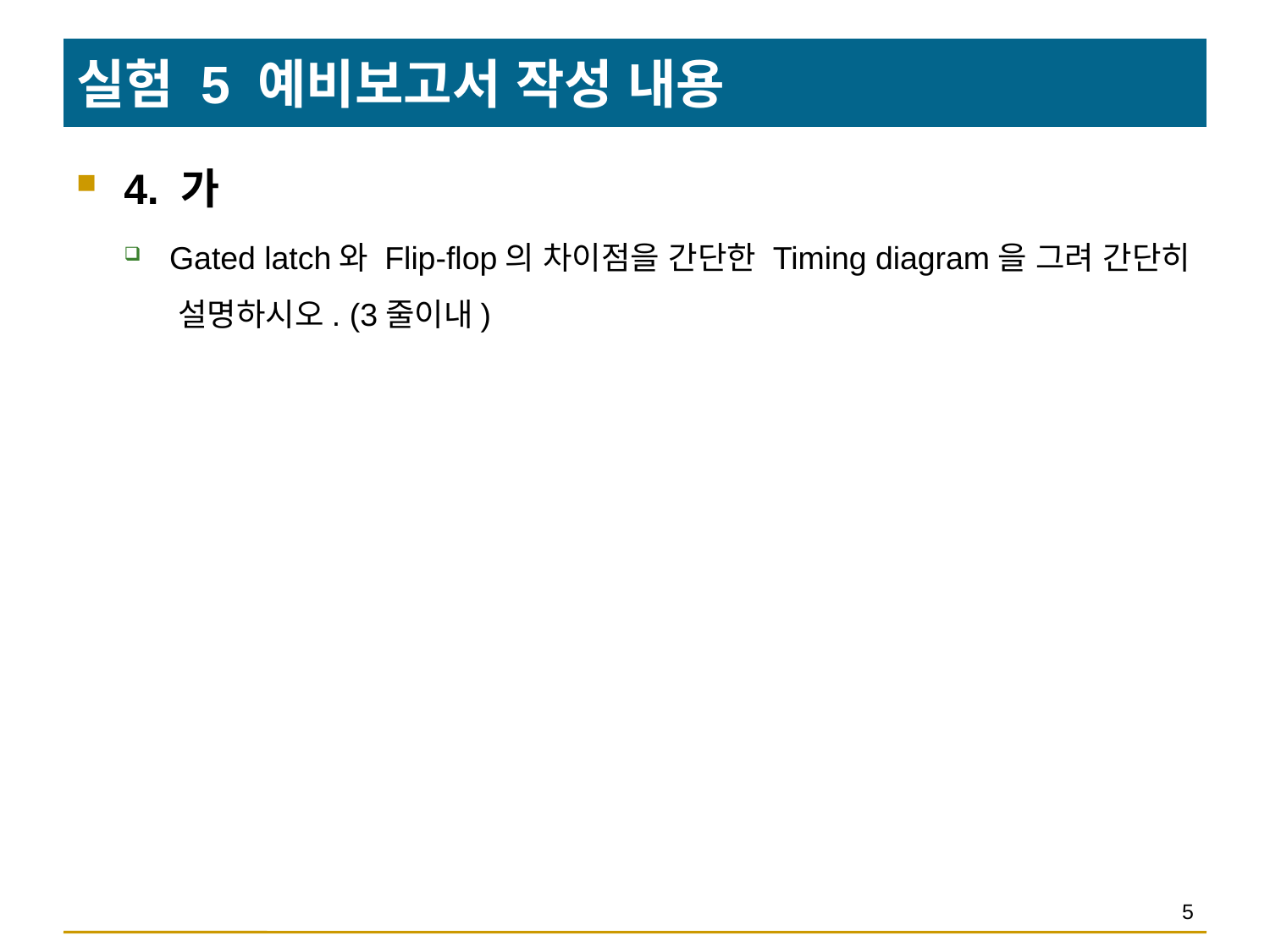

# 실험 5 예비보고서 작성 내용
4. 가
Gated latch와 Flip-flop의 차이점을 간단한 Timing diagram을 그려 간단히 설명하시오. (3줄이내)

5